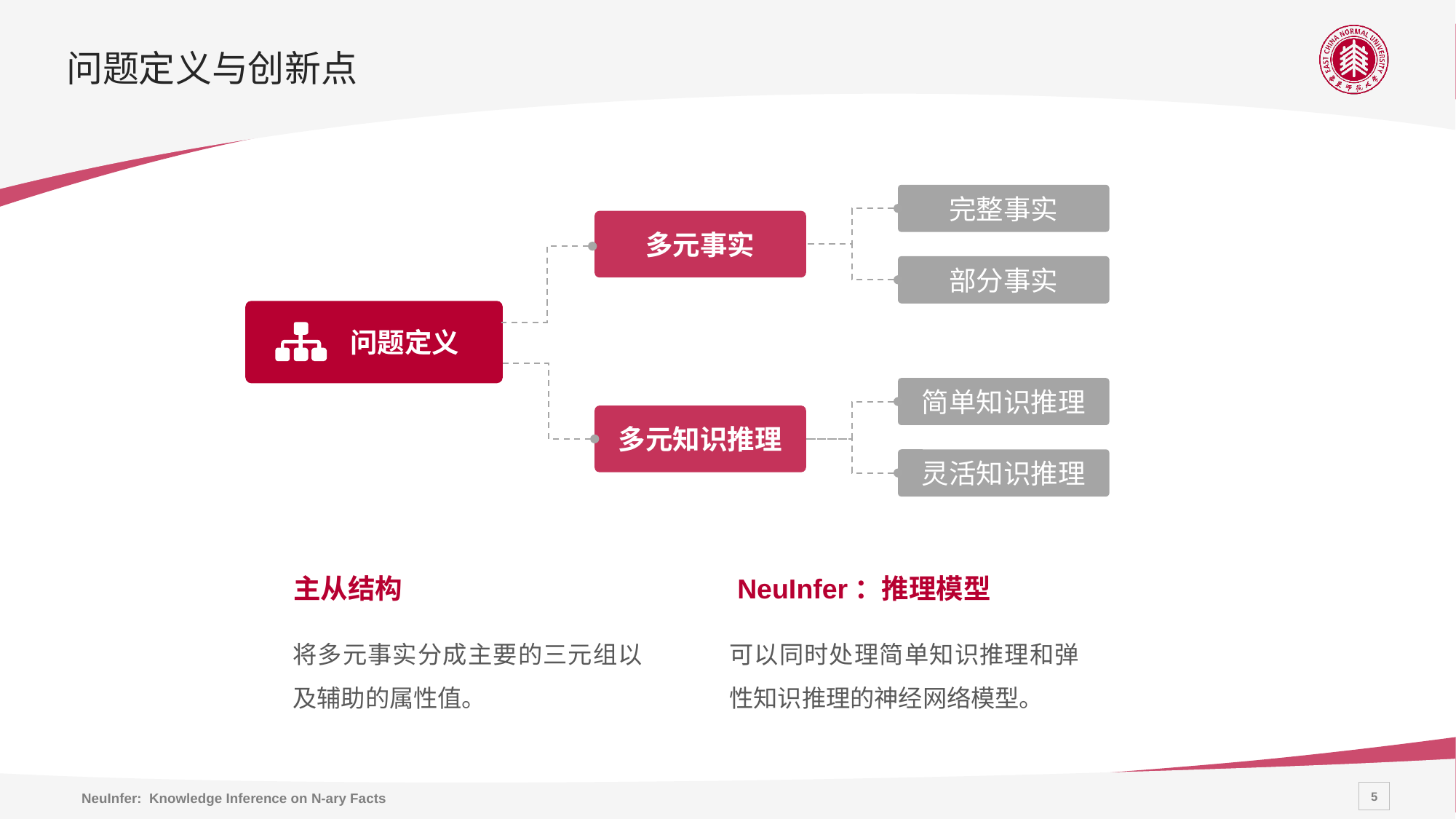

# 问题定义与创新点
完整事实
多元事实
部分事实

问题定义

简单知识推理
多元知识推理
灵活知识推理
主从结构
NeuInfer：推理模型
将多元事实分成主要的三元组以及辅助的属性值。
可以同时处理简单知识推理和弹性知识推理的神经网络模型。